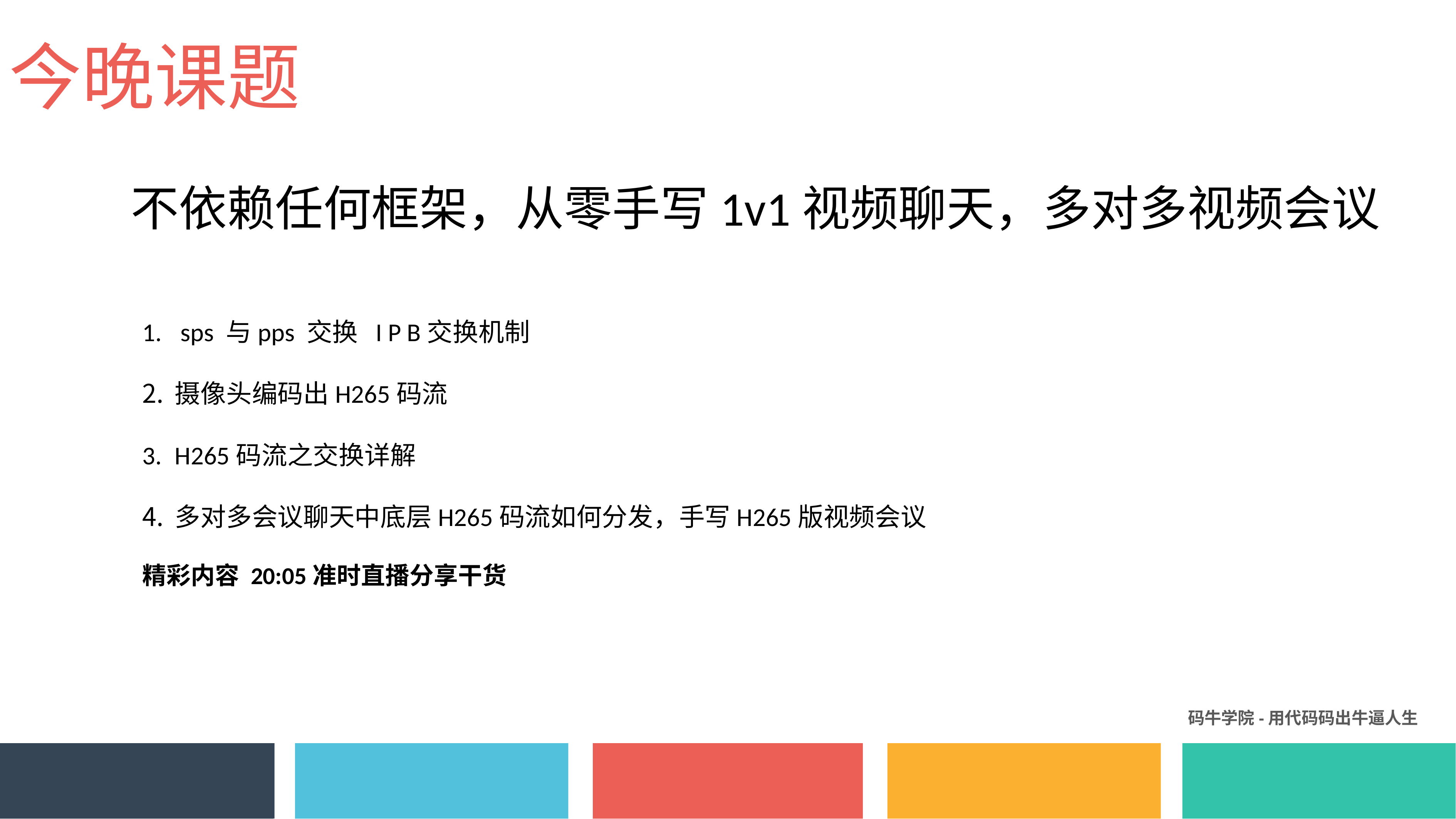

今晚课题
不依赖任何框架，从零手写1v1视频聊天，多对多视频会议
 sps 与pps 交换  I P B交换机制

摄像头编码出H265码流

H265码流之交换详解

多对多会议聊天中底层H265码流如何分发，手写H265版视频会议

精彩内容 20:05准时直播分享干货
码牛学院-用代码码出牛逼人生